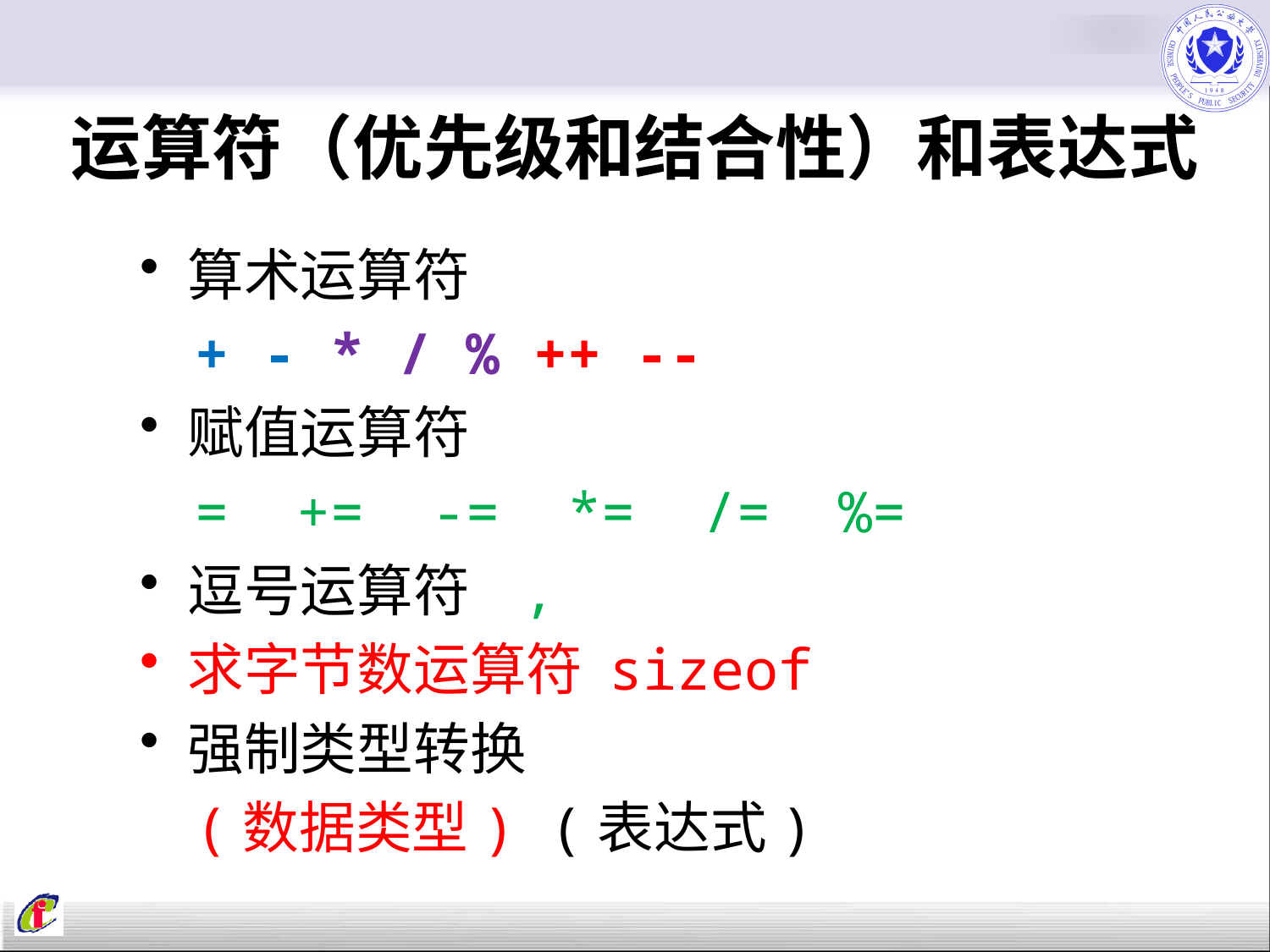

# 运算符（优先级和结合性）和表达式
算术运算符
+ - * / % ++ --
赋值运算符
=  +=  -=  *=  /=  %=
逗号运算符   ,
求字节数运算符 sizeof
强制类型转换
(数据类型) (表达式)